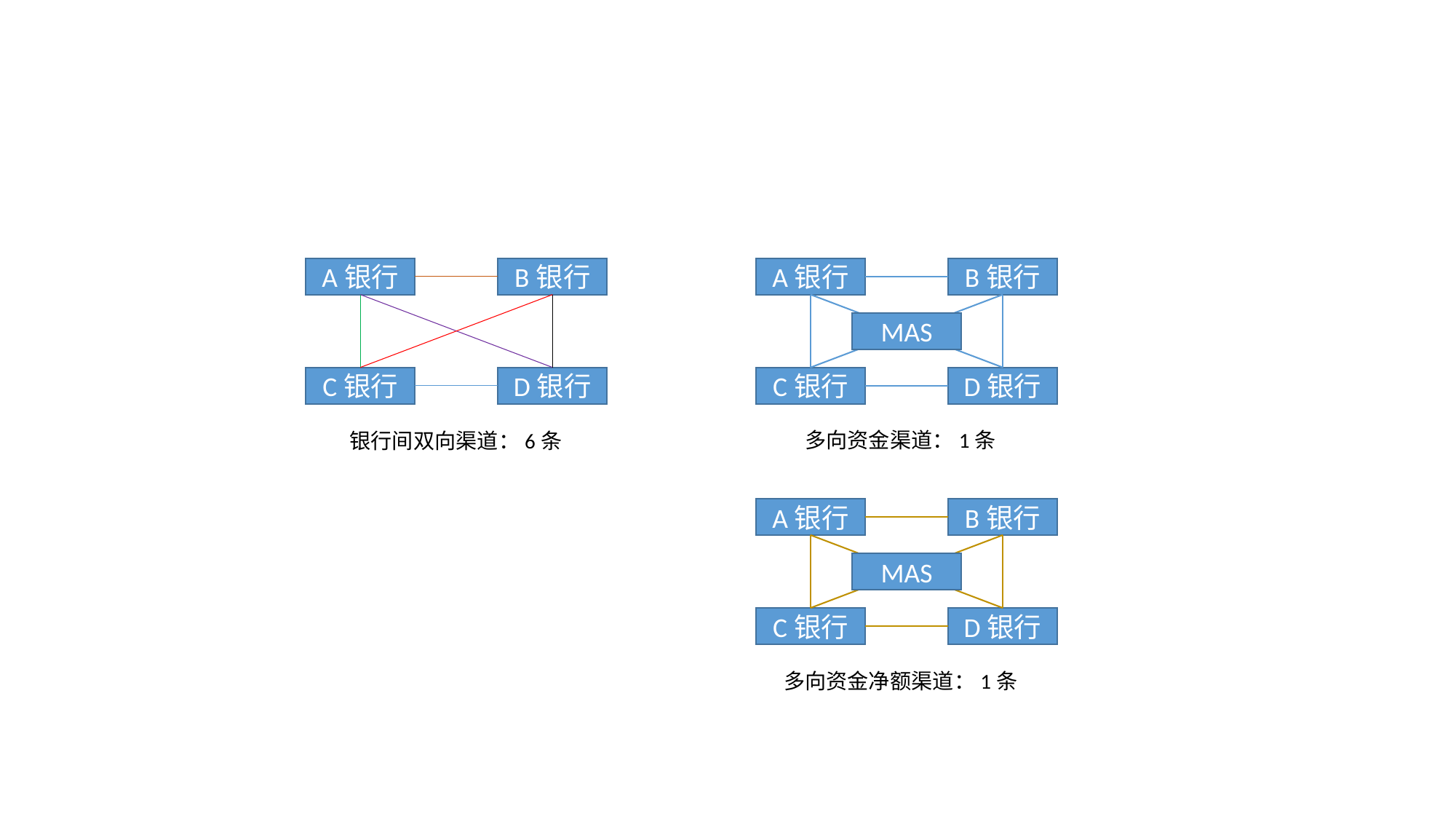

A银行
B银行
A银行
B银行
MAS
C银行
D银行
C银行
D银行
多向资金渠道：1条
银行间双向渠道：6条
A银行
B银行
MAS
C银行
D银行
多向资金净额渠道：1条
INTERNAL